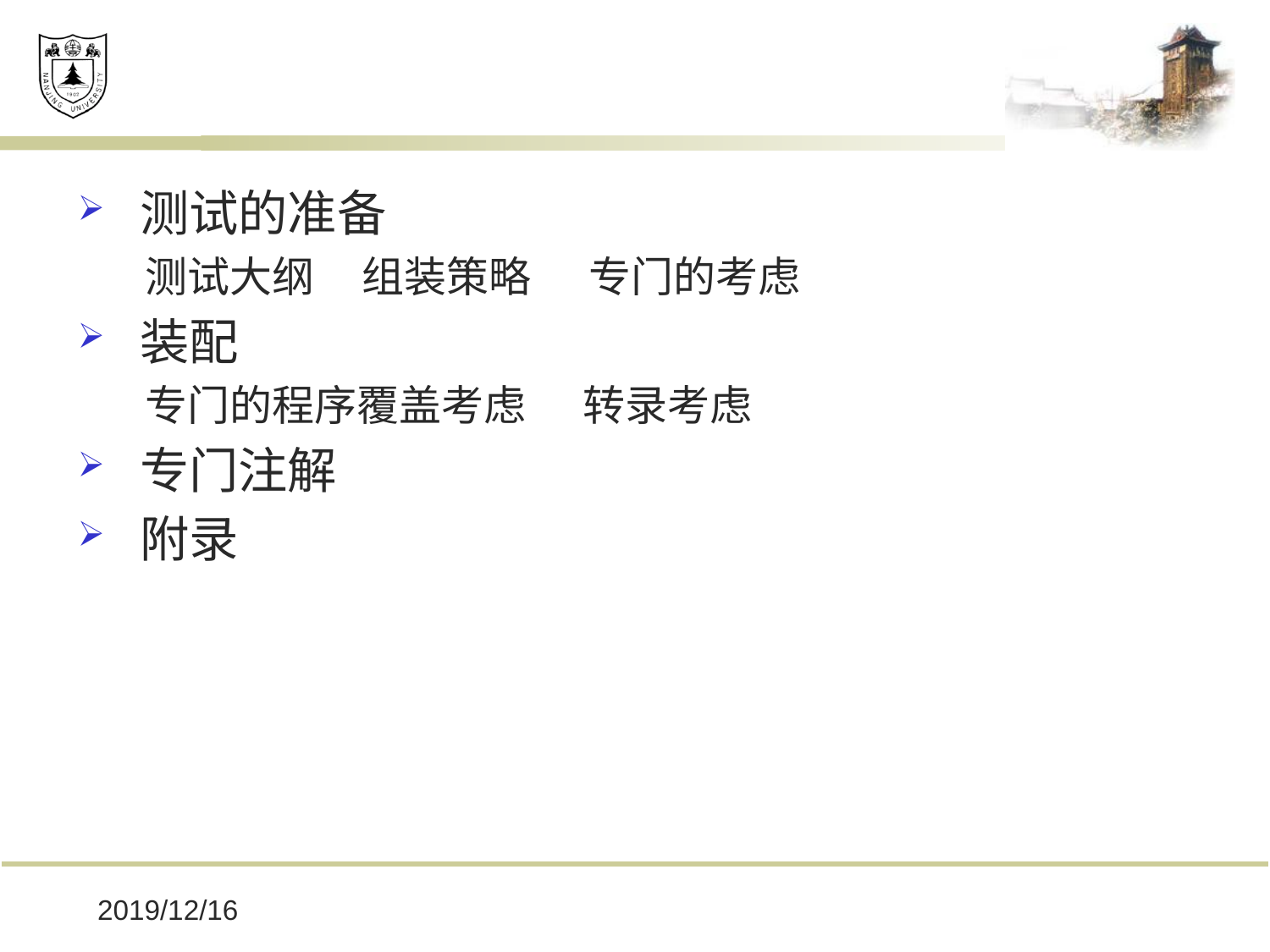

测试的准备
      测试大纲     组装策略      专门的考虑
装配
      专门的程序覆盖考虑      转录考虑
专门注解
附录
2019/12/16